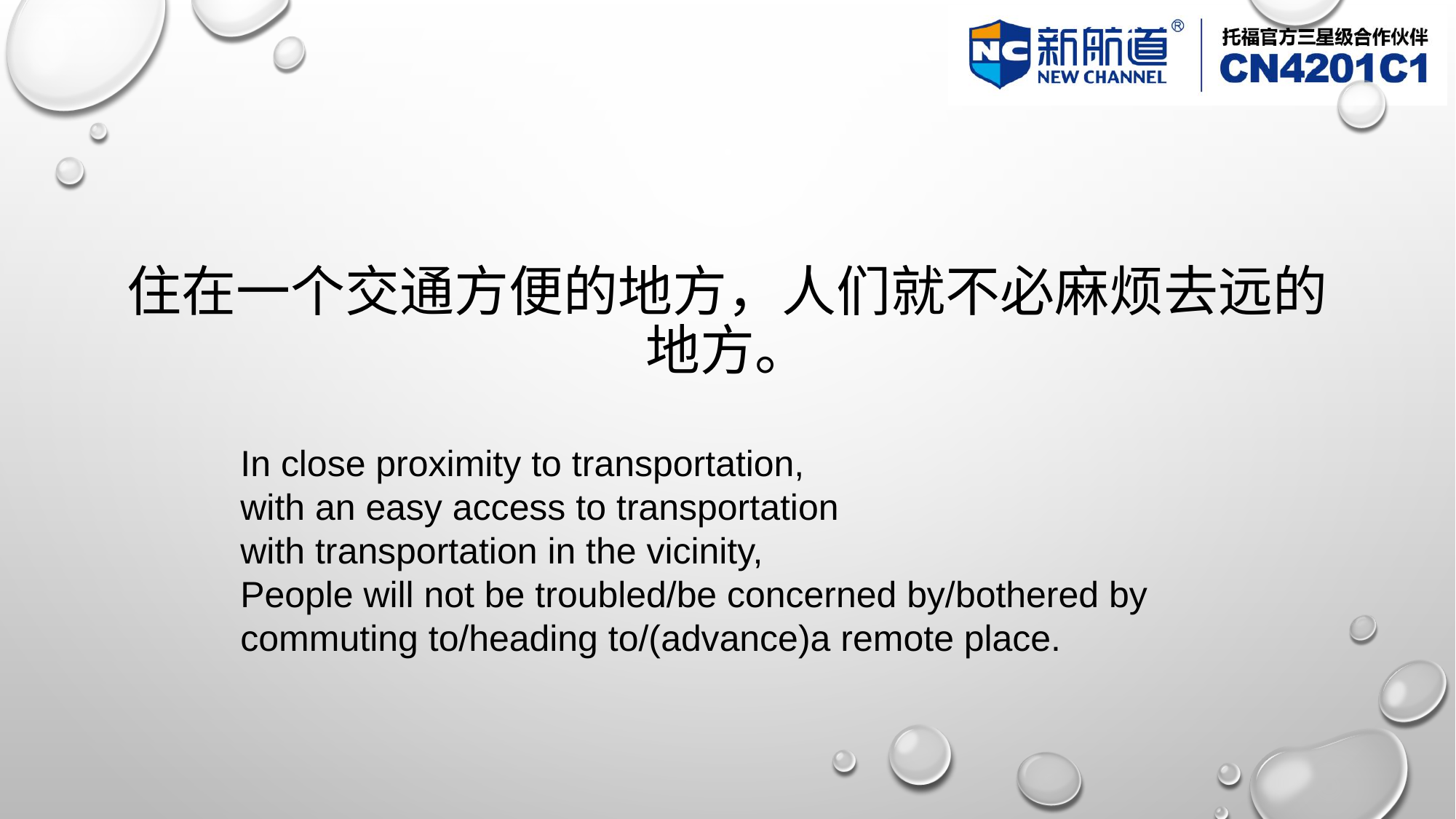

# 住在一个交通方便的地方，人们就不必麻烦去远的地方。

In close proximity to transportation,
with an easy access to transportation
with transportation in the vicinity,
People will not be troubled/be concerned by/bothered by commuting to/heading to/(advance)a remote place.